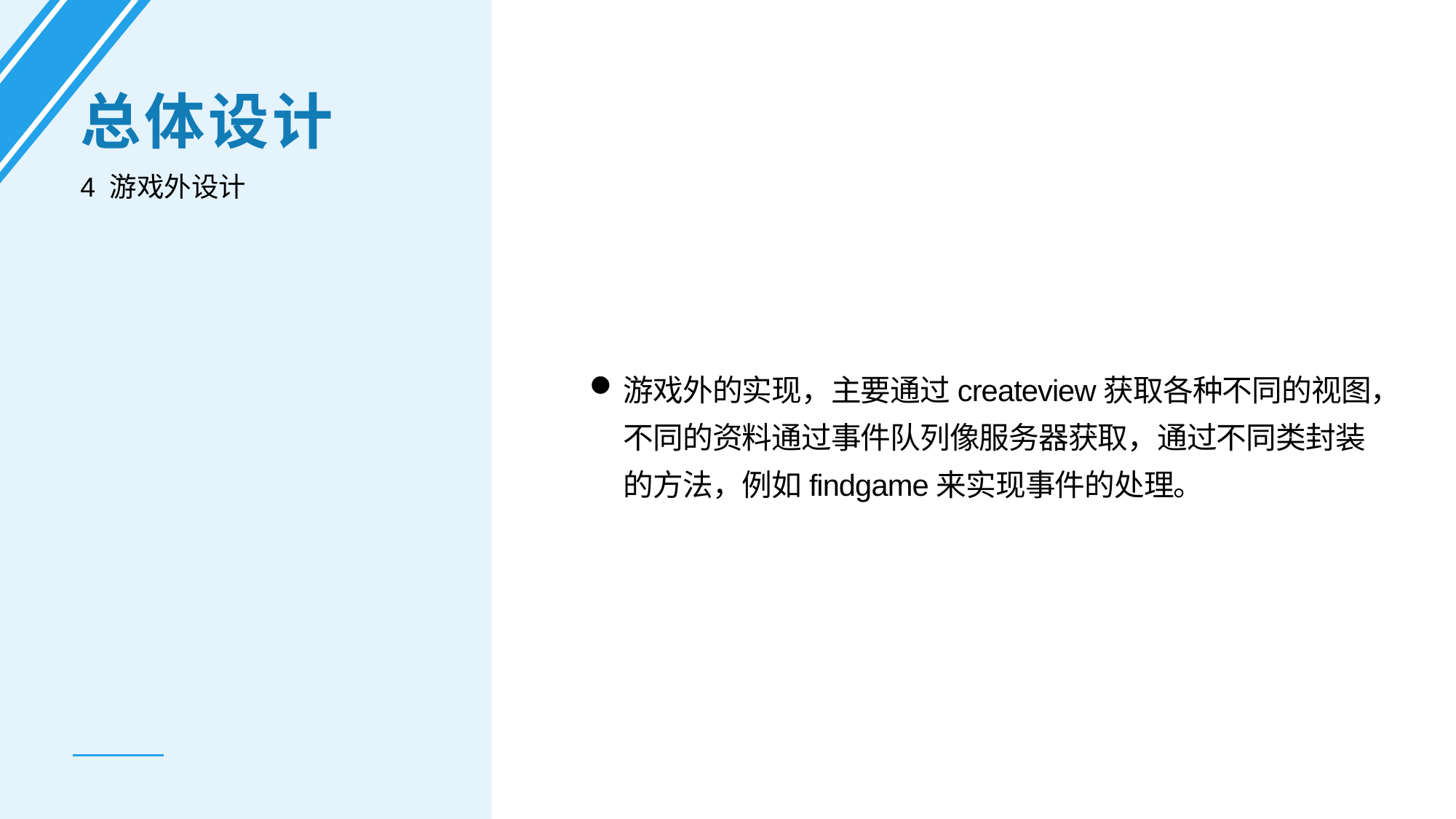

总体设计
游戏外的实现，主要通过createview获取各种不同的视图，不同的资料通过事件队列像服务器获取，通过不同类封装的方法，例如findgame来实现事件的处理。
4 游戏外设计